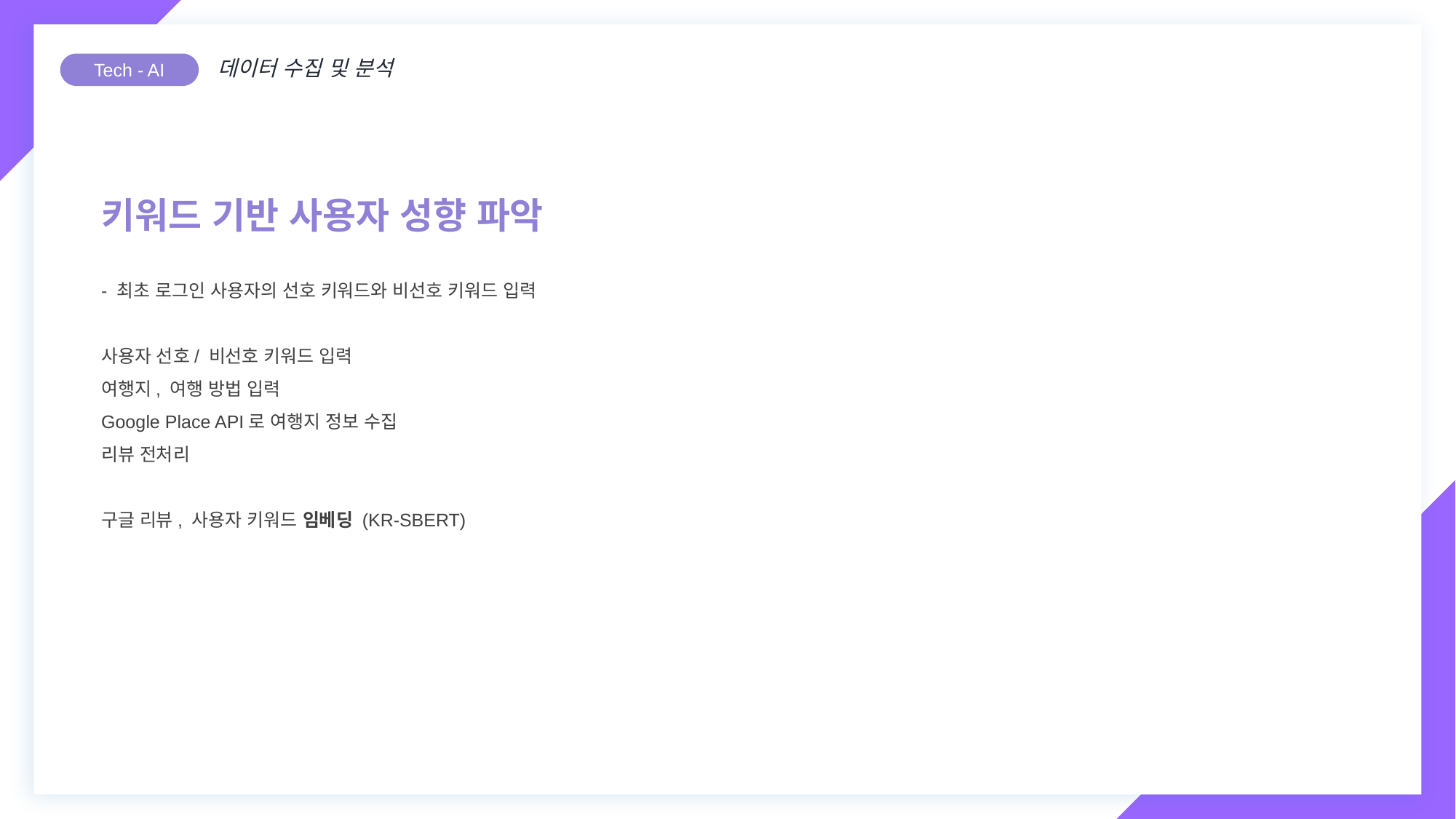

데이터 수집 및 분석
Tech - AI
키워드 기반 사용자 성향 파악

- 최초 로그인 사용자의 선호 키워드와 비선호 키워드 입력

사용자 선호/ 비선호 키워드 입력
여행지, 여행 방법 입력
Google Place API로 여행지 정보 수집
리뷰 전처리

구글 리뷰, 사용자 키워드 임베딩 (KR-SBERT)